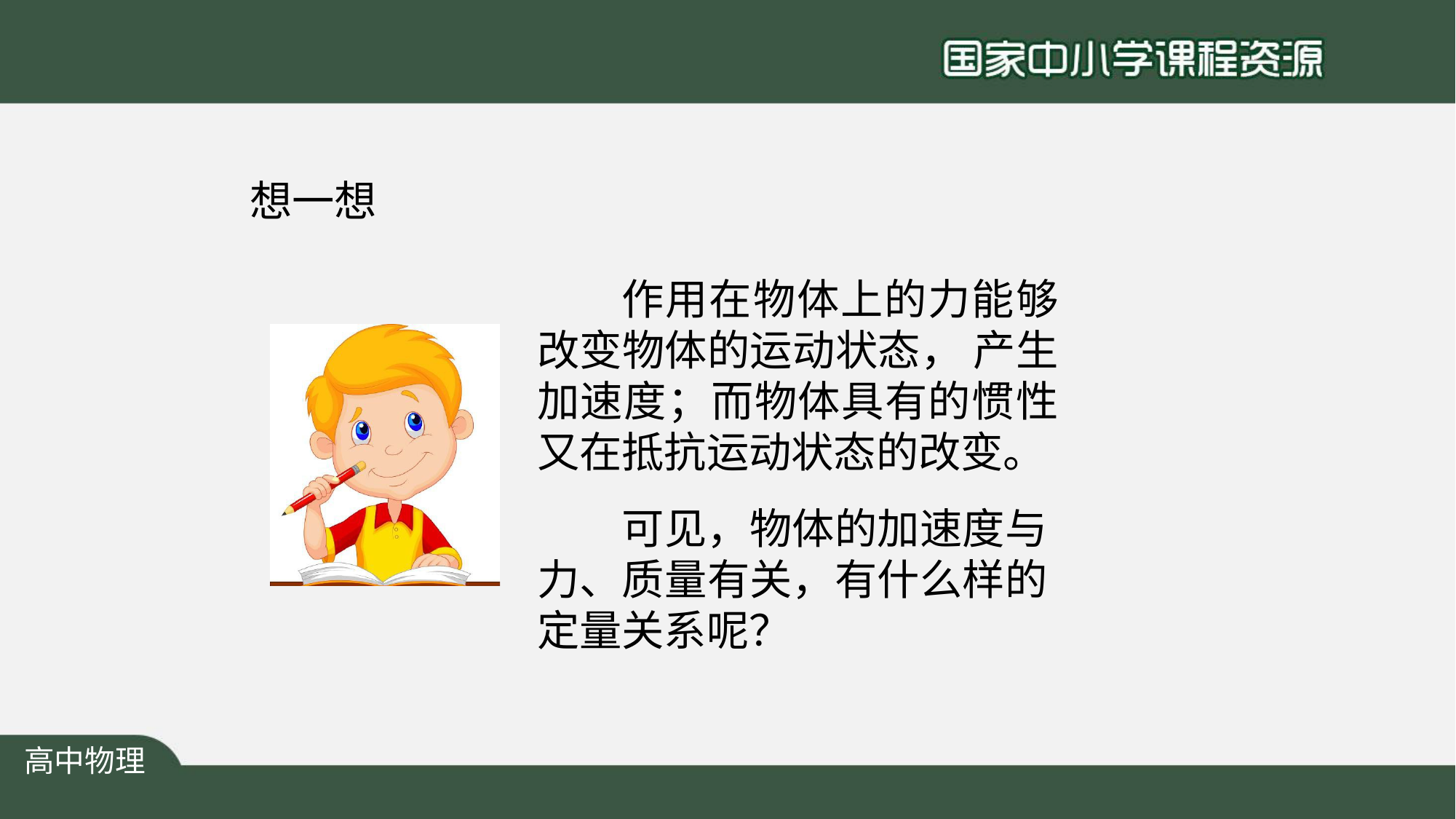

想一想

作用在物体上的力能够 改变物体的运动状态， 产生 加速度；而物体具有的惯性 又在抵抗运动状态的改变。
可见，物体的加速度与 力、质量有关，有什么样的 定量关系呢？

高中物理